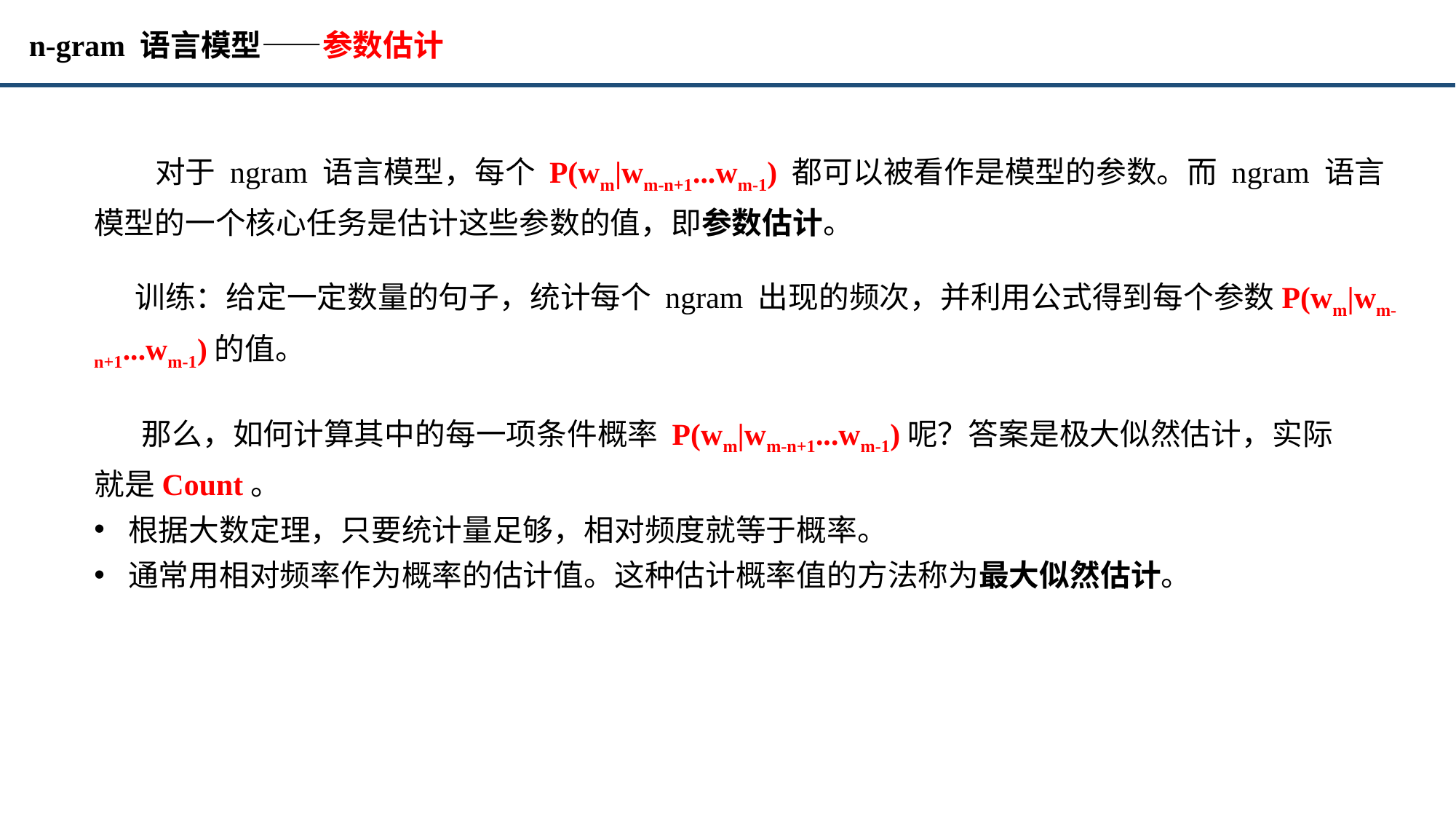

n-gram 语言模型——参数估计
        对于 n­gram 语言模型，每个 P(wm|wm-n+1...wm-1) 都可以被看作是模型的参数。而 n­gram 语言模型的一个核心任务是估计这些参数的值，即参数估计。
     训练：给定一定数量的句子，统计每个 n­gram 出现的频次，并利用公式得到每个参数P(wm|wm-n+1...wm-1)的值。
      那么，如何计算其中的每一项条件概率 P(wm|wm-n+1...wm-1)呢？答案是极大似然估计，实际就是Count。
根据大数定理，只要统计量足够，相对频度就等于概率。
通常用相对频率作为概率的估计值。这种估计概率值的方法称为最大似然估计。